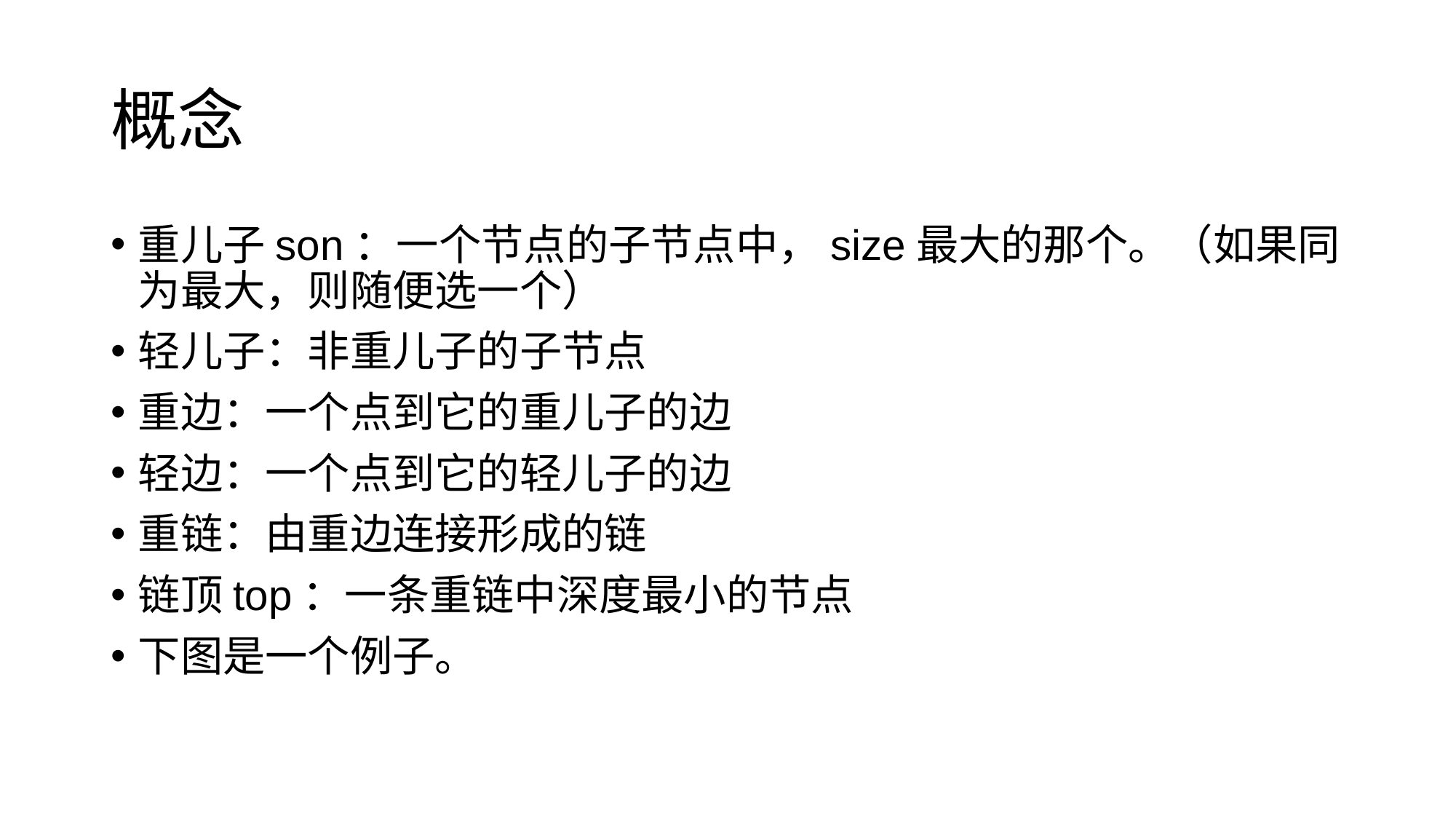

# 概念
重儿子son：一个节点的子节点中，size最大的那个。（如果同为最大，则随便选一个）
轻儿子：非重儿子的子节点
重边：一个点到它的重儿子的边
轻边：一个点到它的轻儿子的边
重链：由重边连接形成的链
链顶top：一条重链中深度最小的节点
下图是一个例子。